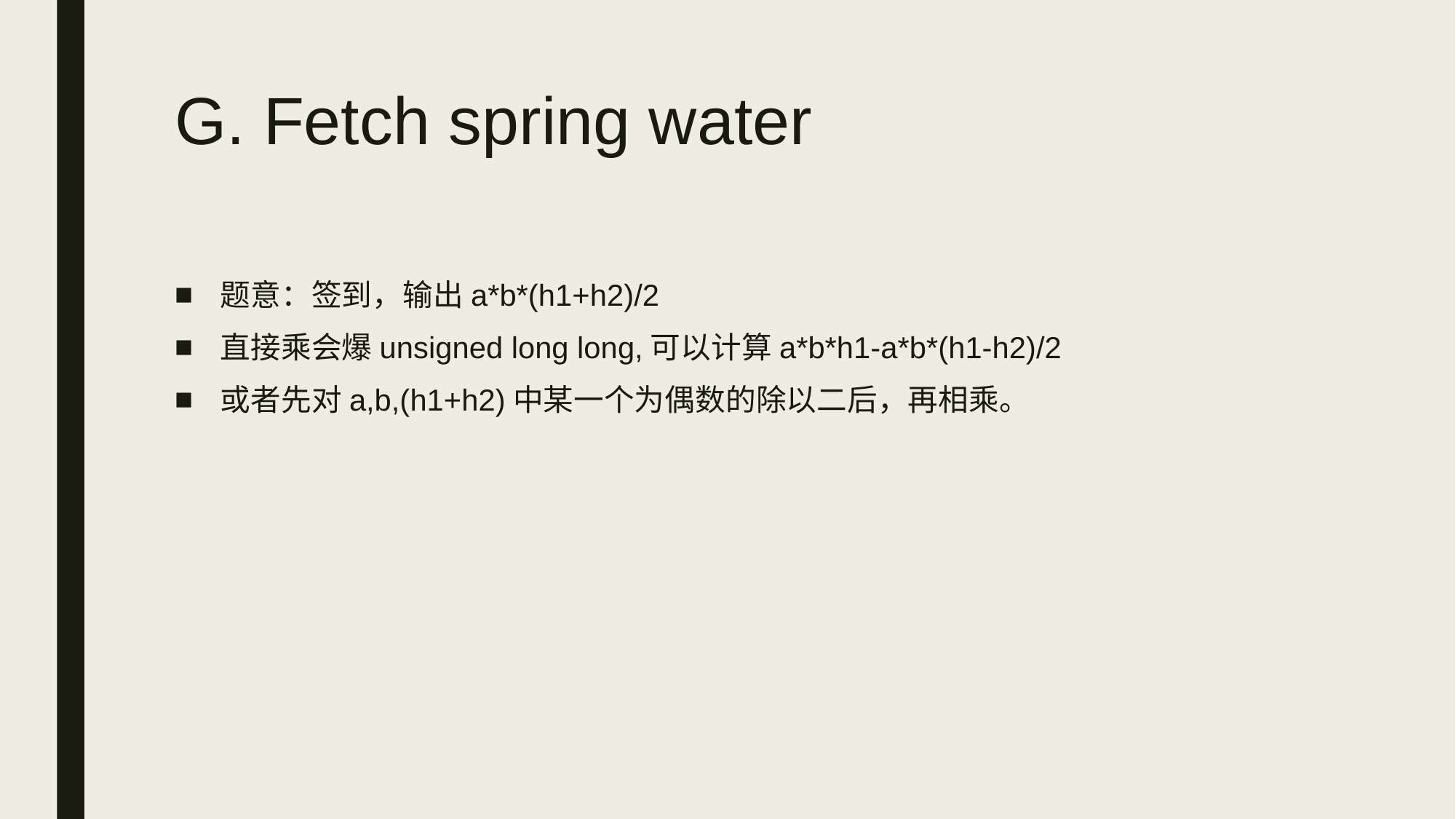

# G. Fetch spring water
题意：签到，输出a*b*(h1+h2)/2
直接乘会爆unsigned long long,可以计算a*b*h1-a*b*(h1-h2)/2
或者先对a,b,(h1+h2)中某一个为偶数的除以二后，再相乘。